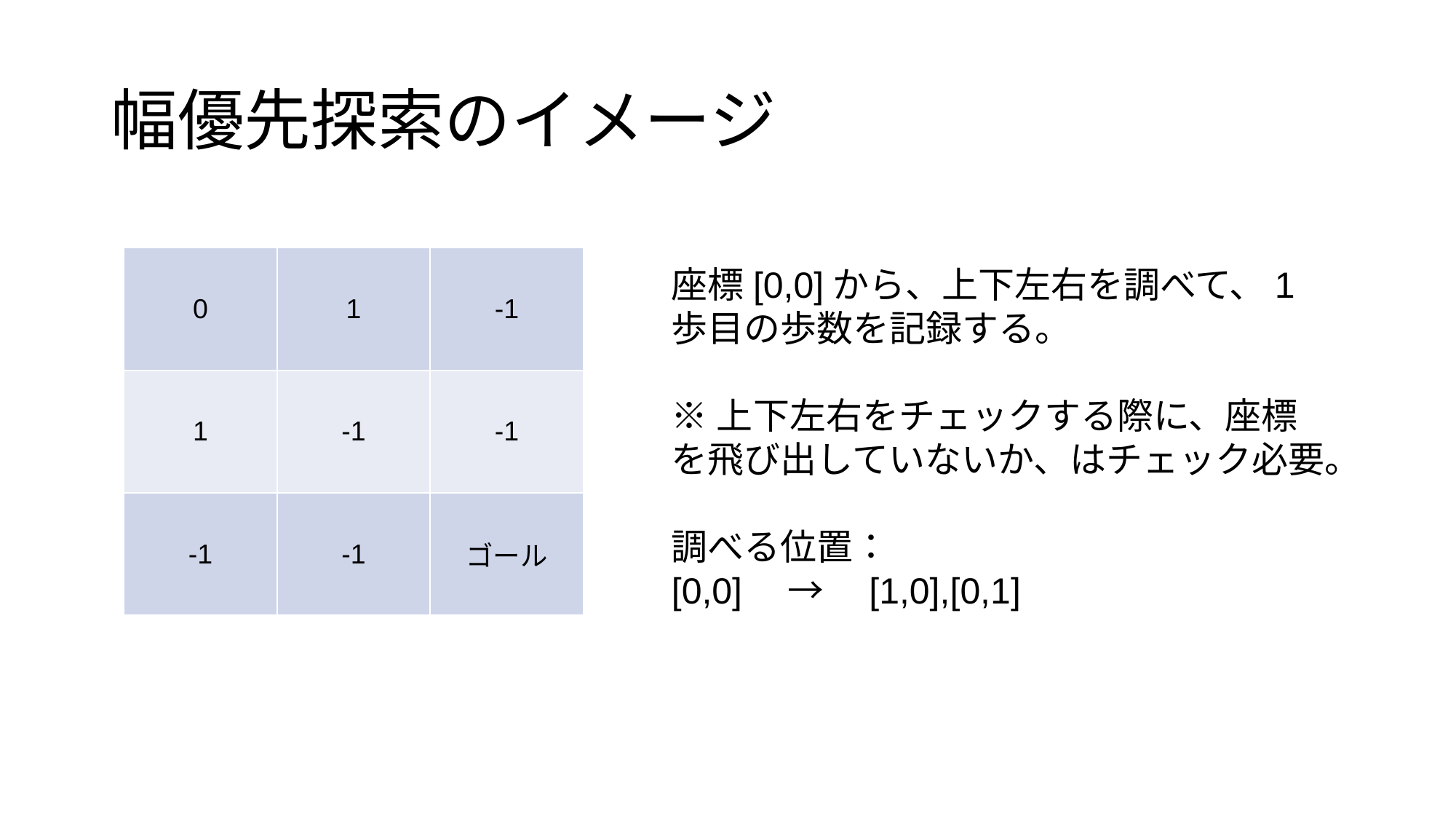

# 幅優先探索のイメージ
| 0 | 1 | -1 |
| --- | --- | --- |
| 1 | -1 | -1 |
| -1 | -1 | ゴール |
座標[0,0]から、上下左右を調べて、1歩目の歩数を記録する。

※上下左右をチェックする際に、座標を飛び出していないか、はチェック必要。

調べる位置：
[0,0]　→　[1,0],[0,1]